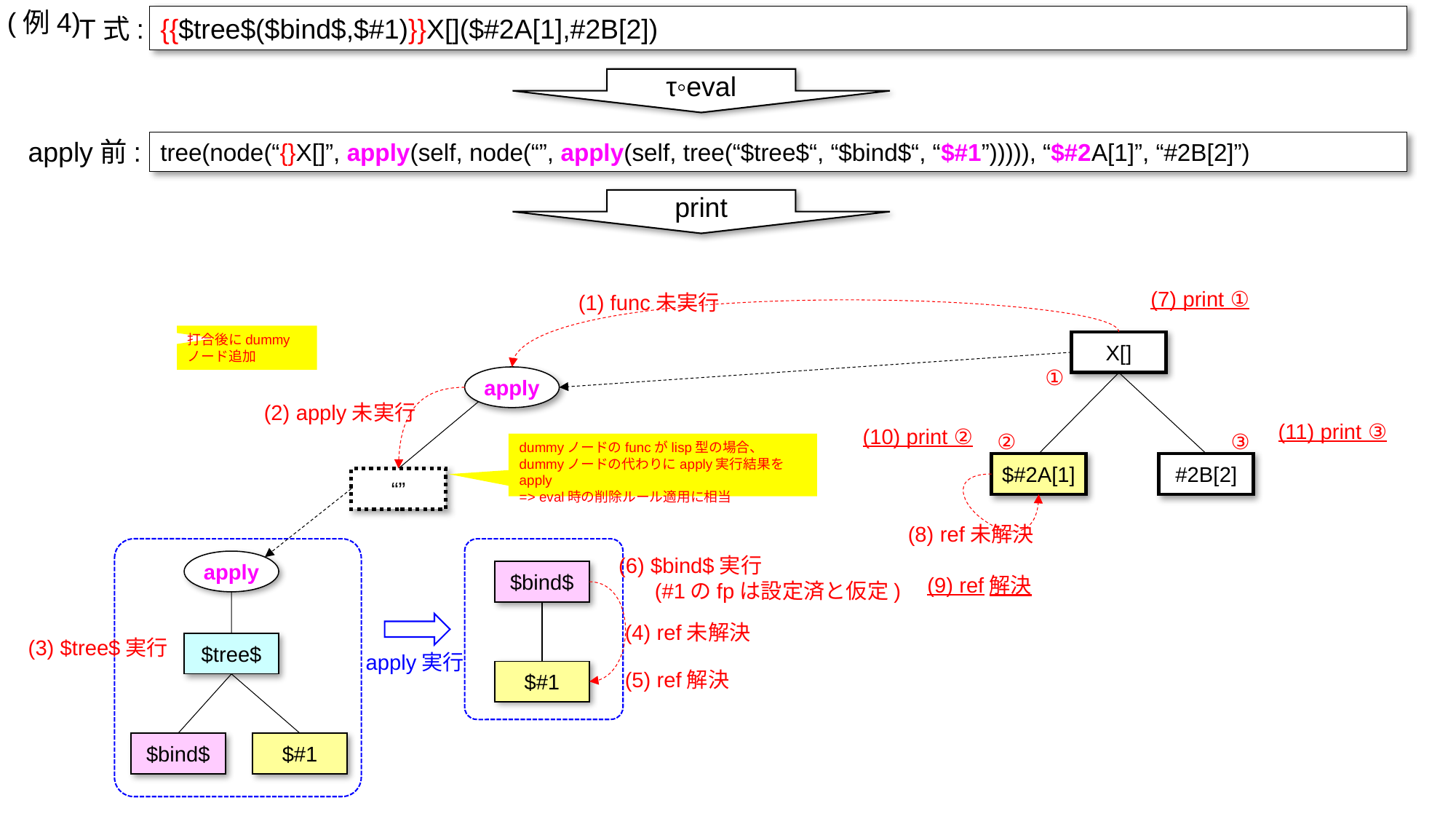

(例4)
T式:
{{$tree$($bind$,$#1)}}X[]($#2A[1],#2B[2])
τ◦eval
apply前:
tree(node(“{}X[]”, apply(self, node(“”, apply(self, tree(“$tree$“, “$bind$“, “$#1”))))), “$#2A[1]”, “#2B[2]”)
print
(7) print ①
(1) func未実行
打合後にdummyノード追加
X[]
①
apply
(2) apply未実行
(11) print ③
(10) print ②
③
②
dummyノードのfuncがlisp型の場合、
dummyノードの代わりにapply実行結果をapply
=> eval時の削除ルール適用に相当
#2B[2]
$#2A[1]
“”
(8) ref未解決

(6) $bind$実行
      (#1のfpは設定済と仮定)
apply
$bind$
(9) ref解決

(4) ref未解決
(3) $tree$実行
$tree$
apply実行
$#1
(5) ref解決
$#1
$bind$